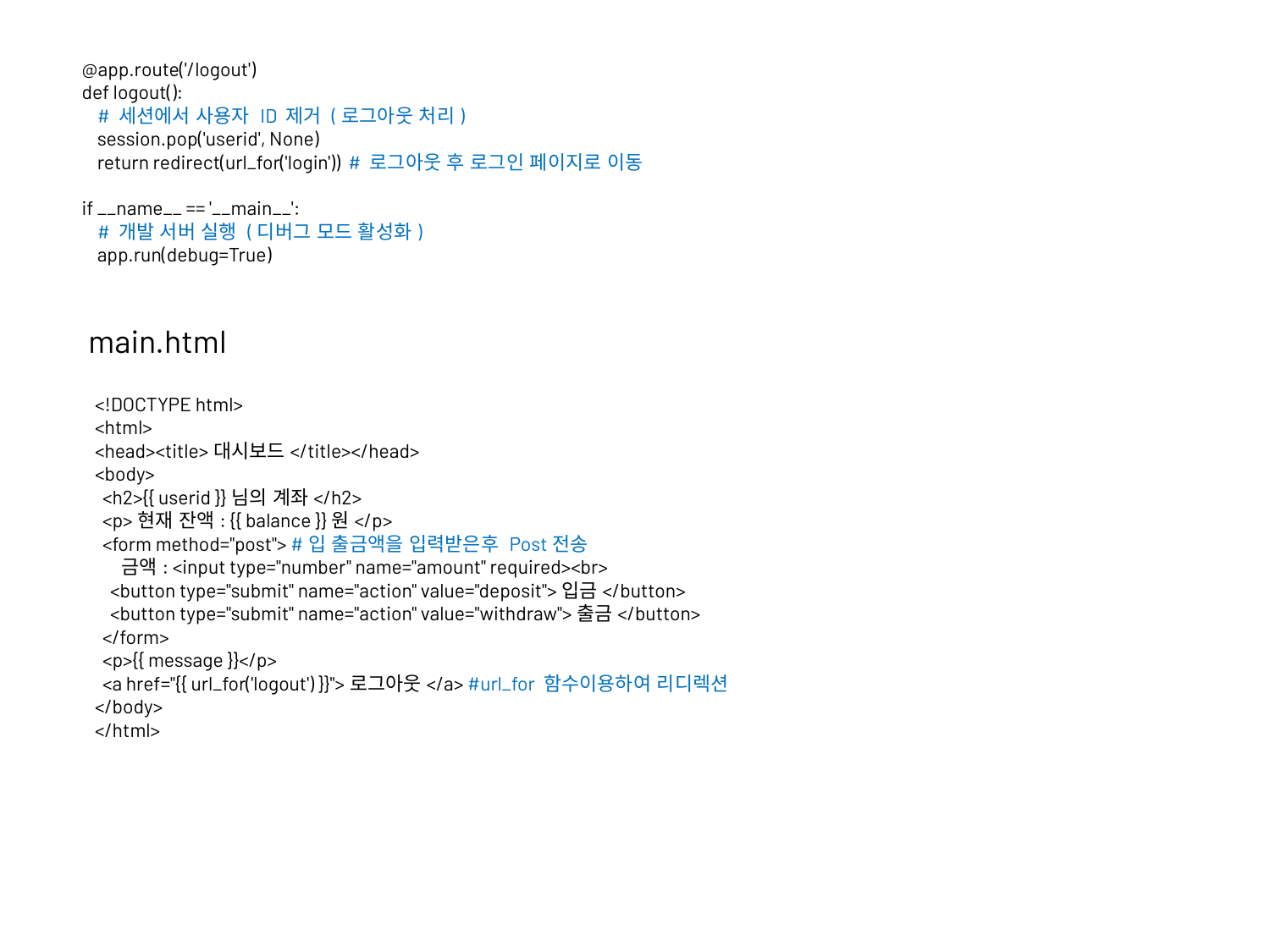

@app.route('/logout')
def logout():
    # 세션에서 사용자 ID 제거 (로그아웃 처리)
    session.pop('userid', None)
    return redirect(url_for('login'))  # 로그아웃 후 로그인 페이지로 이동

if __name__ == '__main__':
    # 개발 서버 실행 (디버그 모드 활성화)
    app.run(debug=True)
main.html
<!DOCTYPE html>
<html>
<head><title>대시보드</title></head>
<body>
  <h2>{{ userid }}님의 계좌</h2>
  <p>현재 잔액: {{ balance }}원</p>
  <form method="post"> #입 출금액을 입력받은후 Post전송
    금액: <input type="number" name="amount" required><br>
    <button type="submit" name="action" value="deposit">입금</button>
    <button type="submit" name="action" value="withdraw">출금</button>
  </form>
  <p>{{ message }}</p>
  <a href="{{ url_for('logout') }}">로그아웃</a> #url_for 함수이용하여 리디렉션
</body>
</html>